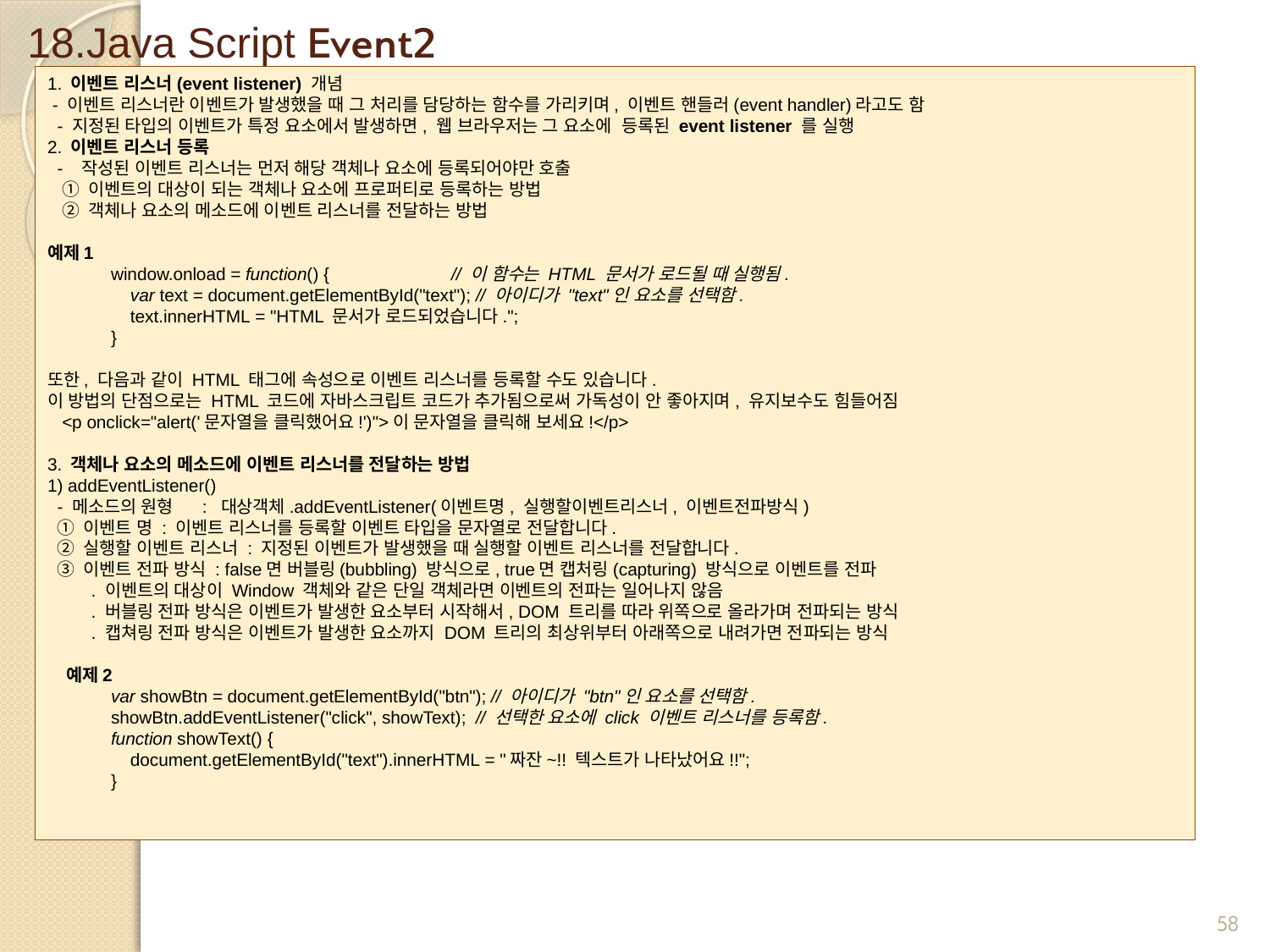

# 18.Java Script Event2
1. 이벤트 리스너(event listener) 개념
 - 이벤트 리스너란 이벤트가 발생했을 때 그 처리를 담당하는 함수를 가리키며, 이벤트 핸들러(event handler)라고도 함
  - 지정된 타입의 이벤트가 특정 요소에서 발생하면, 웹 브라우저는 그 요소에  등록된 event listener 를 실행
2. 이벤트 리스너 등록
  -   작성된 이벤트 리스너는 먼저 해당 객체나 요소에 등록되어야만 호출
   ① 이벤트의 대상이 되는 객체나 요소에 프로퍼티로 등록하는 방법
   ② 객체나 요소의 메소드에 이벤트 리스너를 전달하는 방법

예제1
window.onload = function() {                         // 이 함수는 HTML 문서가 로드될 때 실행됨.
    var text = document.getElementById("text"); // 아이디가 "text"인 요소를 선택함.
    text.innerHTML = "HTML 문서가 로드되었습니다.";
}

또한, 다음과 같이 HTML 태그에 속성으로 이벤트 리스너를 등록할 수도 있습니다.
이 방법의 단점으로는 HTML 코드에 자바스크립트 코드가 추가됨으로써 가독성이 안 좋아지며, 유지보수도 힘들어짐
   <p onclick="alert('문자열을 클릭했어요!')">이 문자열을 클릭해 보세요!</p>

3. 객체나 요소의 메소드에 이벤트 리스너를 전달하는 방법
1) addEventListener()
  - 메소드의 원형     :  대상객체.addEventListener(이벤트명, 실행할이벤트리스너, 이벤트전파방식)
  ① 이벤트 명 : 이벤트 리스너를 등록할 이벤트 타입을 문자열로 전달합니다.
  ② 실행할 이벤트 리스너 : 지정된 이벤트가 발생했을 때 실행할 이벤트 리스너를 전달합니다.
  ③ 이벤트 전파 방식 : false면 버블링(bubbling) 방식으로, true면 캡처링(capturing) 방식으로 이벤트를 전파
         . 이벤트의 대상이 Window 객체와 같은 단일 객체라면 이벤트의 전파는 일어나지 않음
         . 버블링 전파 방식은 이벤트가 발생한 요소부터 시작해서, DOM 트리를 따라 위쪽으로 올라가며 전파되는 방식
         . 캡쳐링 전파 방식은 이벤트가 발생한 요소까지 DOM 트리의 최상위부터 아래쪽으로 내려가면 전파되는 방식

   예제2
var showBtn = document.getElementById("btn"); // 아이디가 "btn"인 요소를 선택함.
showBtn.addEventListener("click", showText);  // 선택한 요소에 click 이벤트 리스너를 등록함.
function showText() {
    document.getElementById("text").innerHTML = "짜잔~!! 텍스트가 나타났어요!!";
}

58